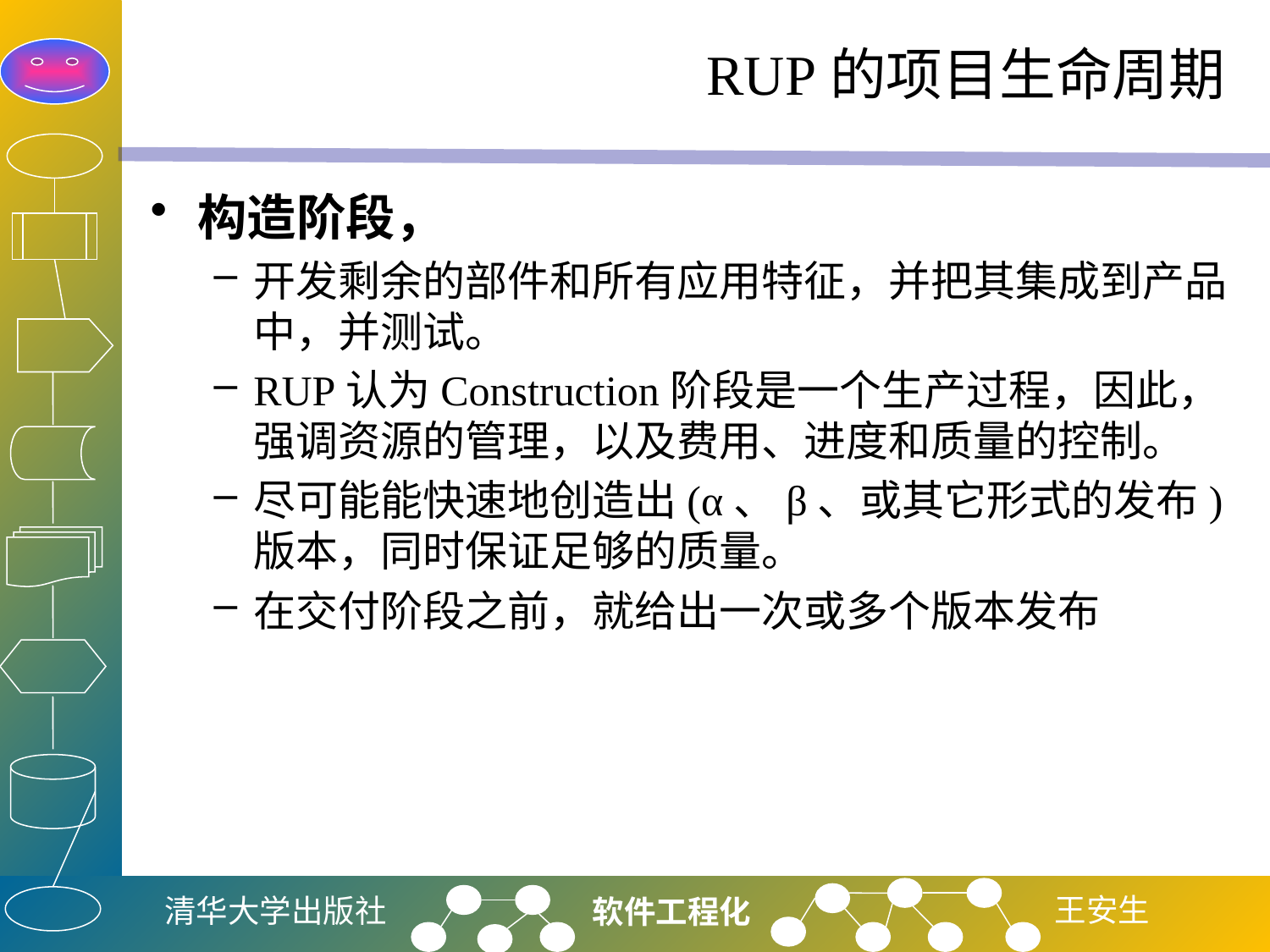

# RUP的项目生命周期
构造阶段，
开发剩余的部件和所有应用特征，并把其集成到产品中，并测试。
RUP认为Construction阶段是一个生产过程，因此，强调资源的管理，以及费用、进度和质量的控制。
尽可能能快速地创造出(α、β、或其它形式的发布)版本，同时保证足够的质量。
在交付阶段之前，就给出一次或多个版本发布